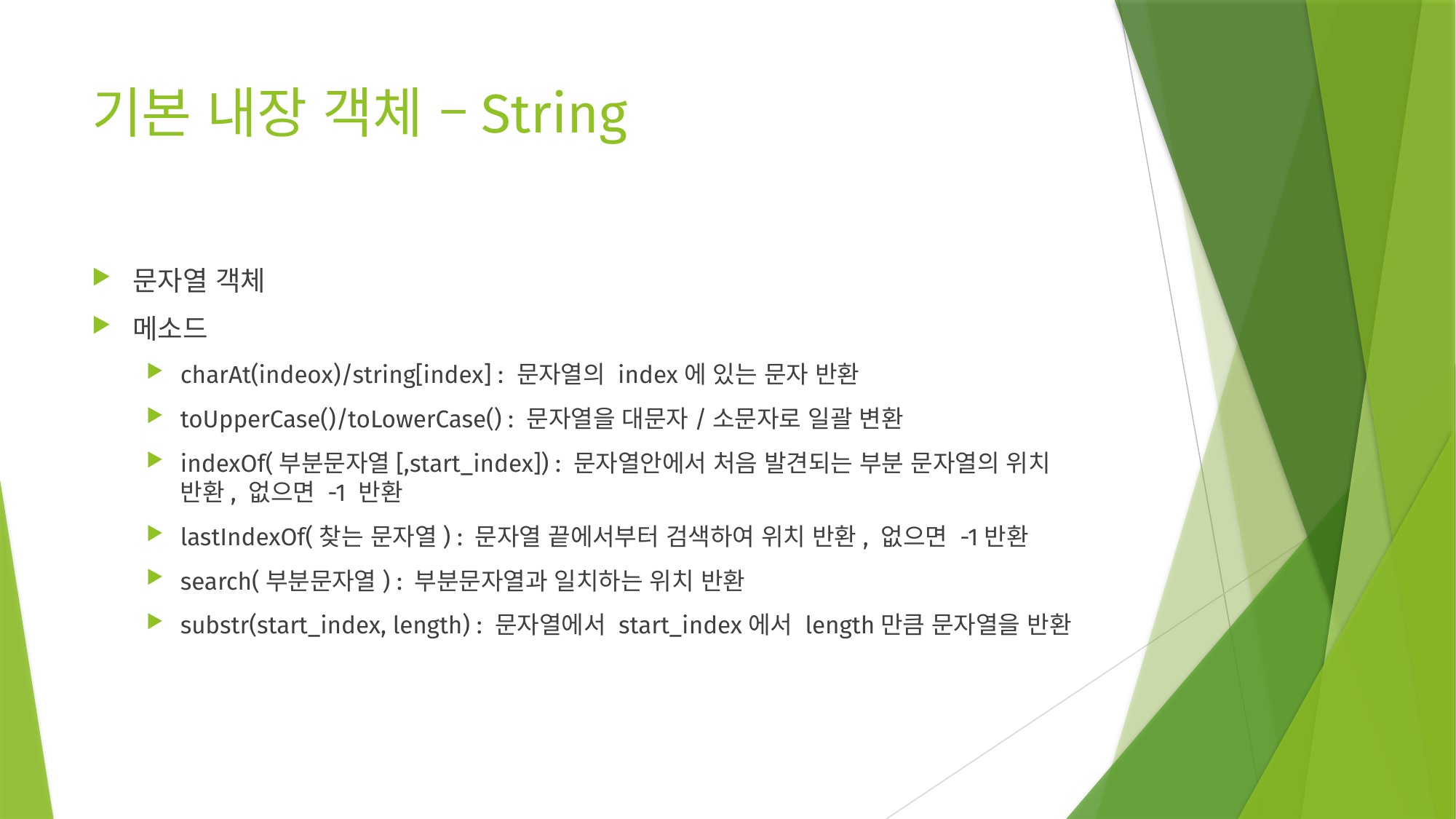

# 기본 내장 객체 –String
문자열 객체
메소드
charAt(indeox)/string[index] : 문자열의 index에 있는 문자 반환
toUpperCase()/toLowerCase() : 문자열을 대문자/소문자로 일괄 변환
indexOf(부분문자열[,start_index]) : 문자열안에서 처음 발견되는 부분 문자열의 위치 반환, 없으면 -1 반환
lastIndexOf(찾는 문자열) : 문자열 끝에서부터 검색하여 위치 반환, 없으면 -1반환
search(부분문자열) : 부분문자열과 일치하는 위치 반환
substr(start_index, length) : 문자열에서 start_index에서 length만큼 문자열을 반환